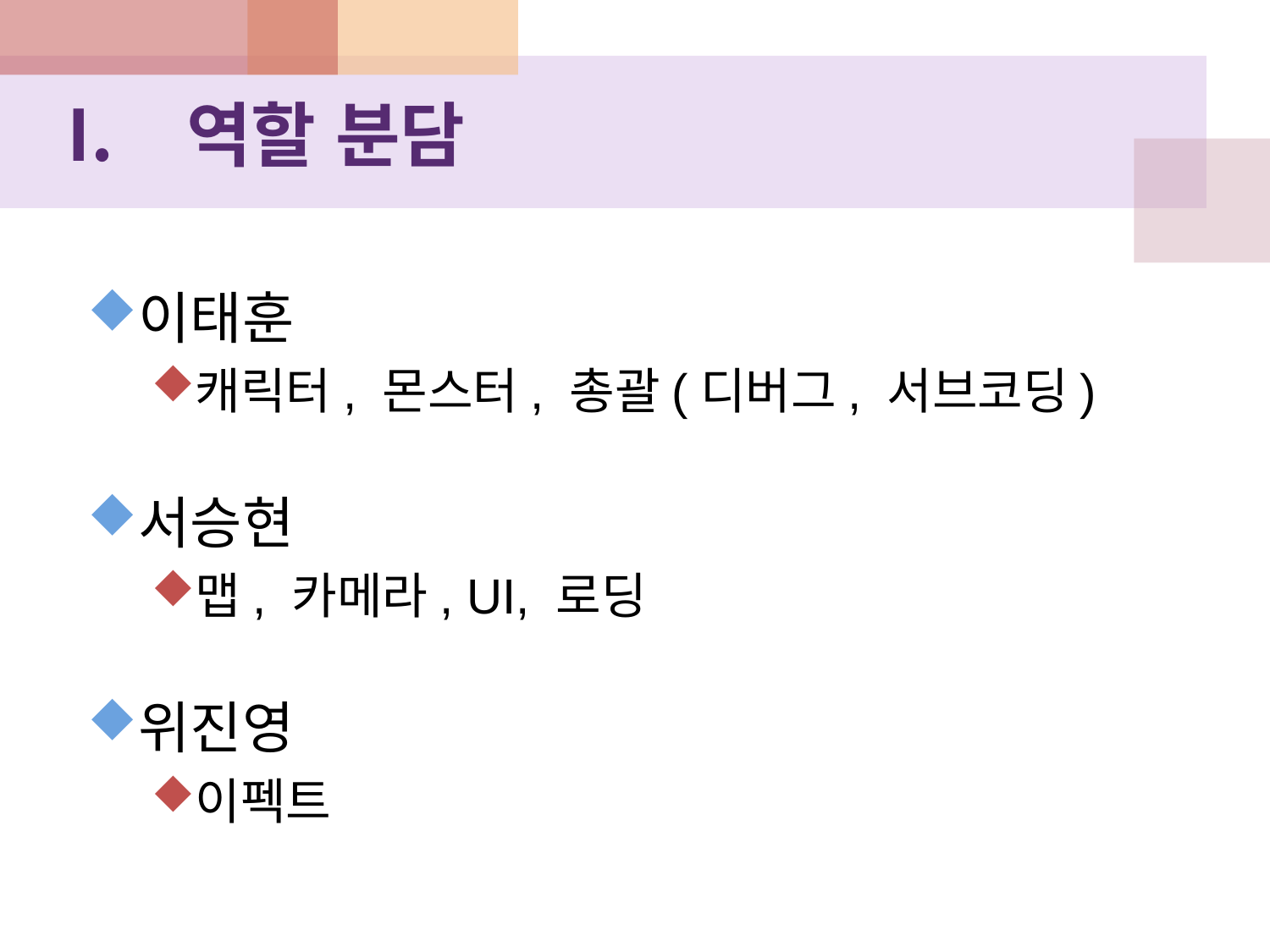

역할 분담
이태훈
캐릭터, 몬스터, 총괄(디버그, 서브코딩)
서승현
맵, 카메라, UI, 로딩
위진영
이펙트